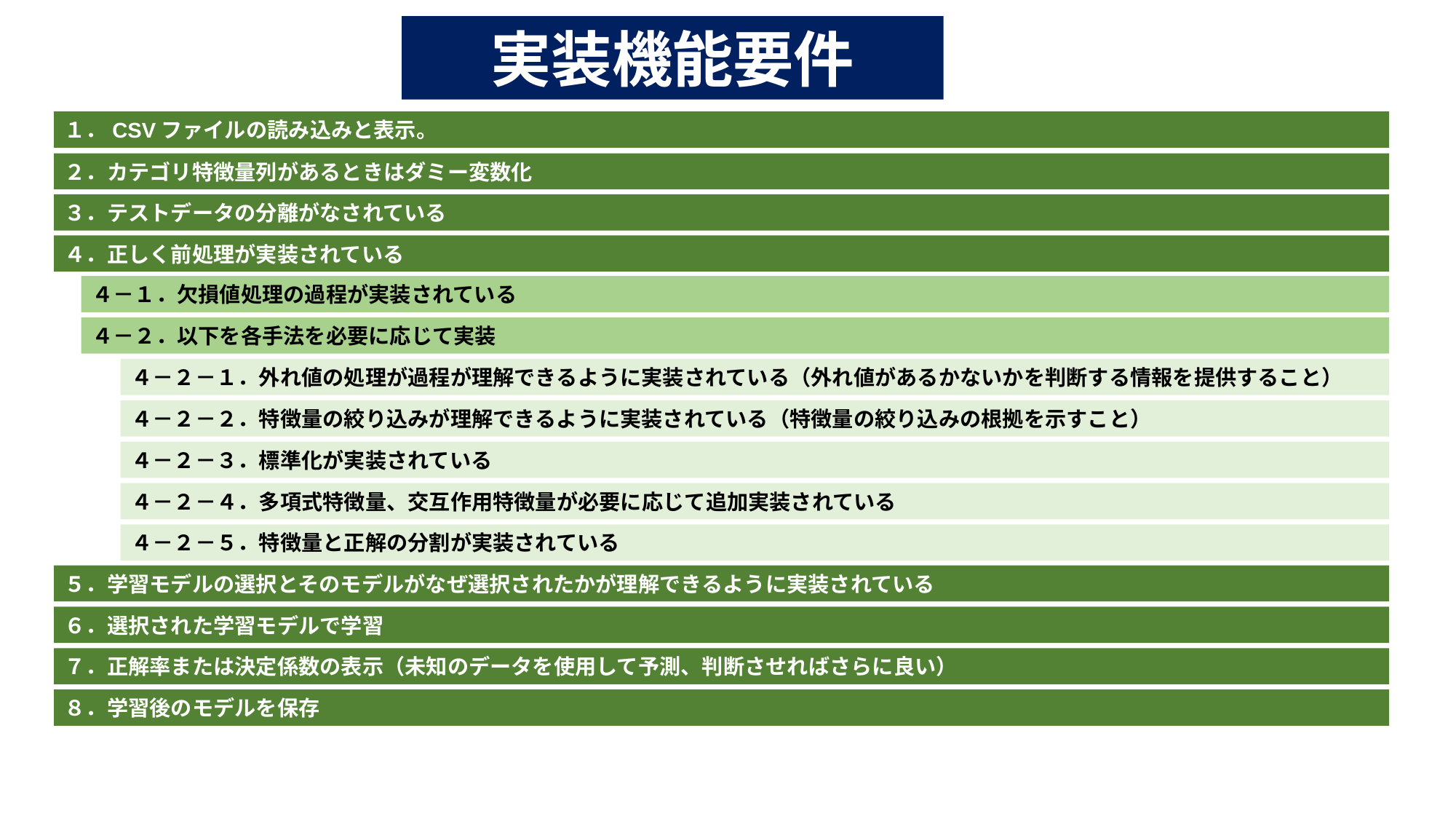

実装機能要件
１．CSVファイルの読み込みと表示。
２．カテゴリ特徴量列があるときはダミー変数化
３．テストデータの分離がなされている
４．正しく前処理が実装されている
４－１．欠損値処理の過程が実装されている
４－２．以下を各手法を必要に応じて実装
４－２－１．外れ値の処理が過程が理解できるように実装されている（外れ値があるかないかを判断する情報を提供すること）
４－２－２．特徴量の絞り込みが理解できるように実装されている（特徴量の絞り込みの根拠を示すこと）
４－２－３．標準化が実装されている
４－２－４．多項式特徴量、交互作用特徴量が必要に応じて追加実装されている
４－２－５．特徴量と正解の分割が実装されている
５．学習モデルの選択とそのモデルがなぜ選択されたかが理解できるように実装されている
６．選択された学習モデルで学習
７．正解率または決定係数の表示（未知のデータを使用して予測、判断させればさらに良い）
８．学習後のモデルを保存